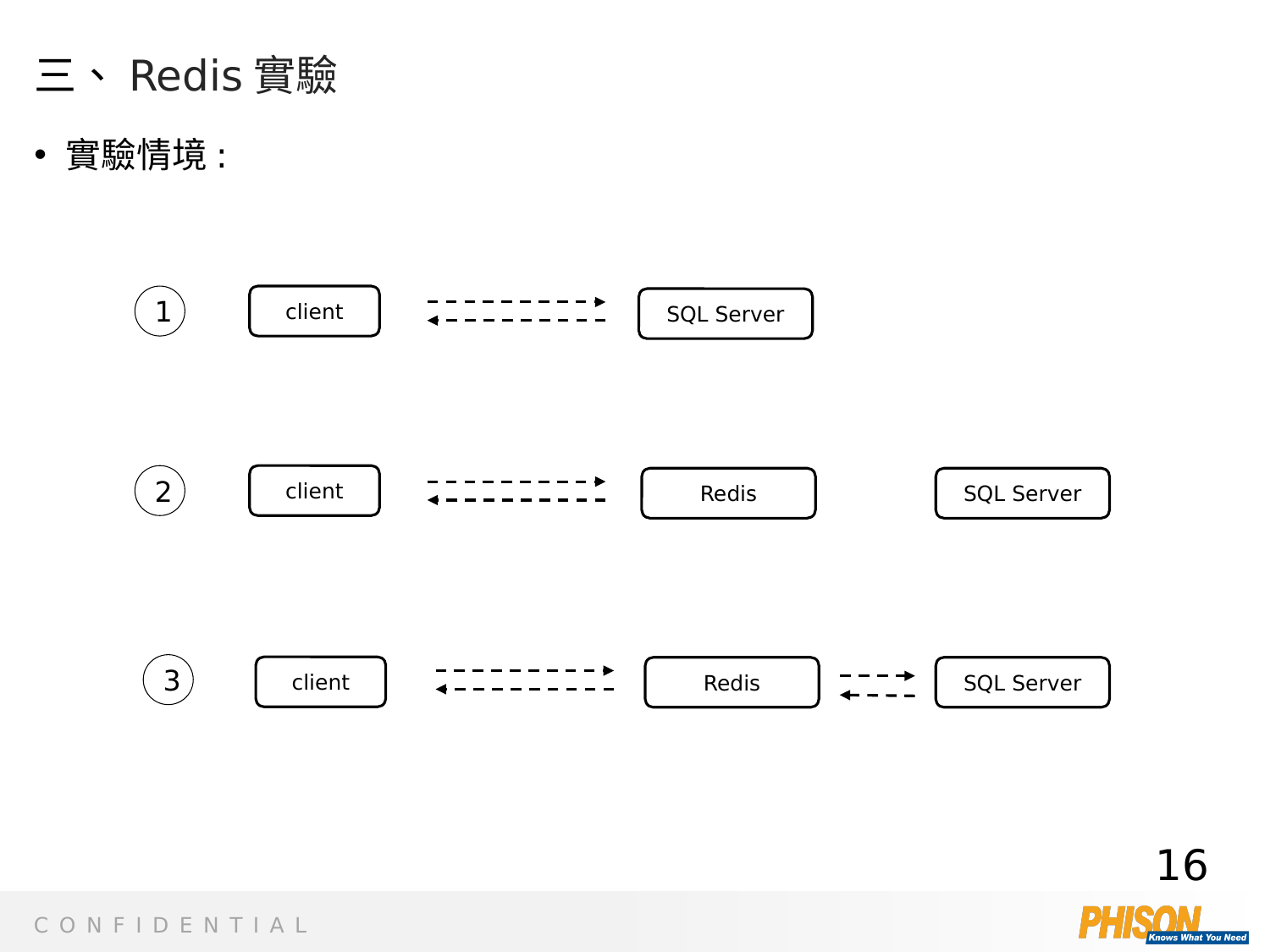

# 三、Redis實驗
實驗情境:

1
client
SQL Server
2
client
Redis
SQL Server
3
client
Redis
SQL Server
16